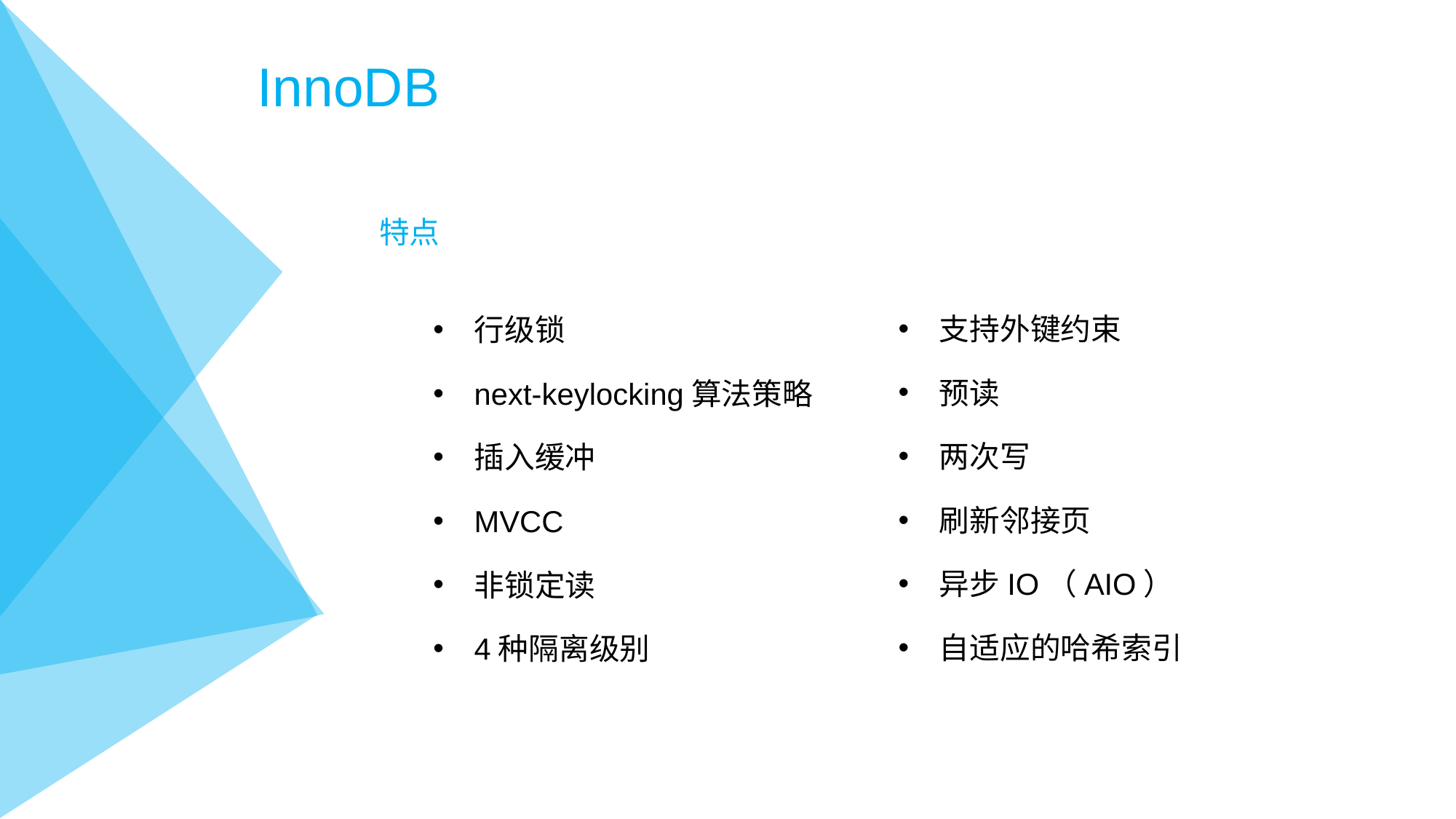

# InnoDB
特点

支持外键约束
预读
两次写
刷新邻接页
异步IO（AIO）
自适应的哈希索引
行级锁
next-keylocking算法策略
插入缓冲
MVCC
非锁定读
4种隔离级别